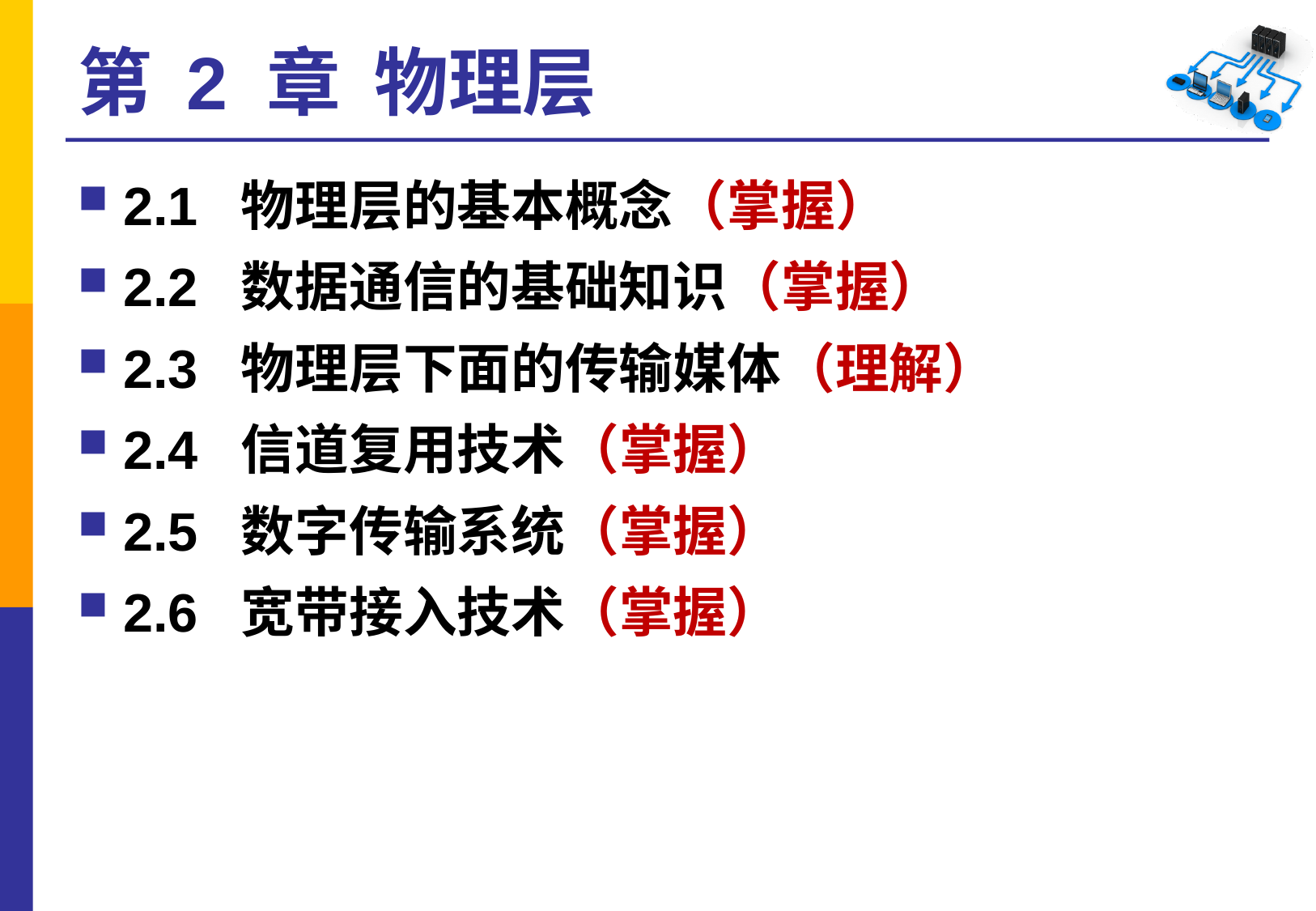

# 第 2 章  物理层
2.1  物理层的基本概念（掌握）
2.2  数据通信的基础知识（掌握）
2.3  物理层下面的传输媒体（理解）
2.4  信道复用技术（掌握）
2.5  数字传输系统（掌握）
2.6  宽带接入技术（掌握）